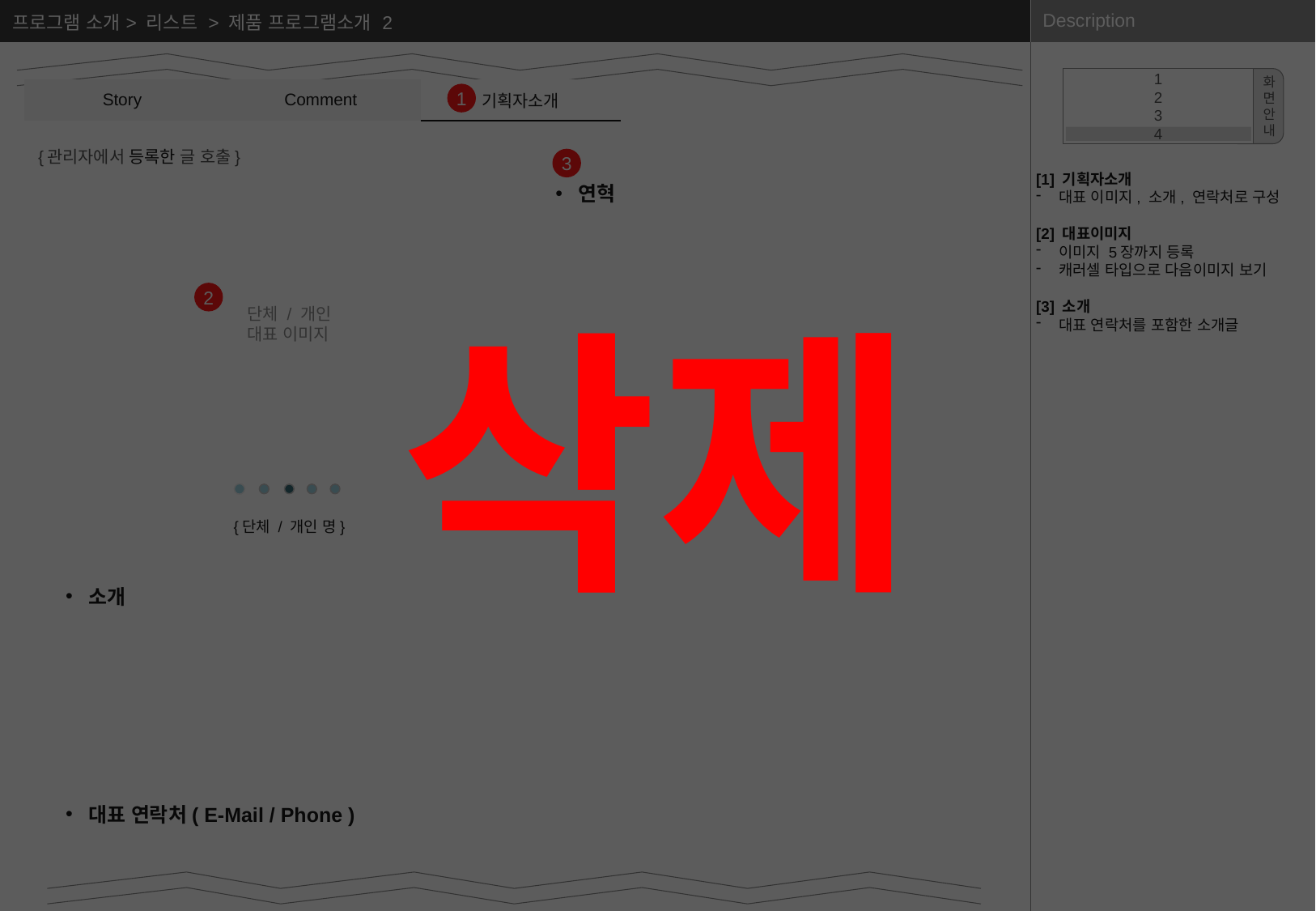

삭제

프로그램 소개> 리스트 > 제품 프로그램소개 2

[1] 기획자소개
대표 이미지, 소개, 연락처로 구성

[2] 대표이미지
이미지 5장까지 등록
캐러셀 타입으로 다음이미지 보기

[3] 소개
대표 연락처를 포함한 소개글
1
2
3
4
화
면
안
내
| Story | Comment | 기획자소개 |
| --- | --- | --- |
1

{관리자에서 등록한 글 호출}
3
연혁

2
단체 / 개인
대표 이미지

{단체 / 개인 명}

소개

대표 연락처( E-Mail / Phone )